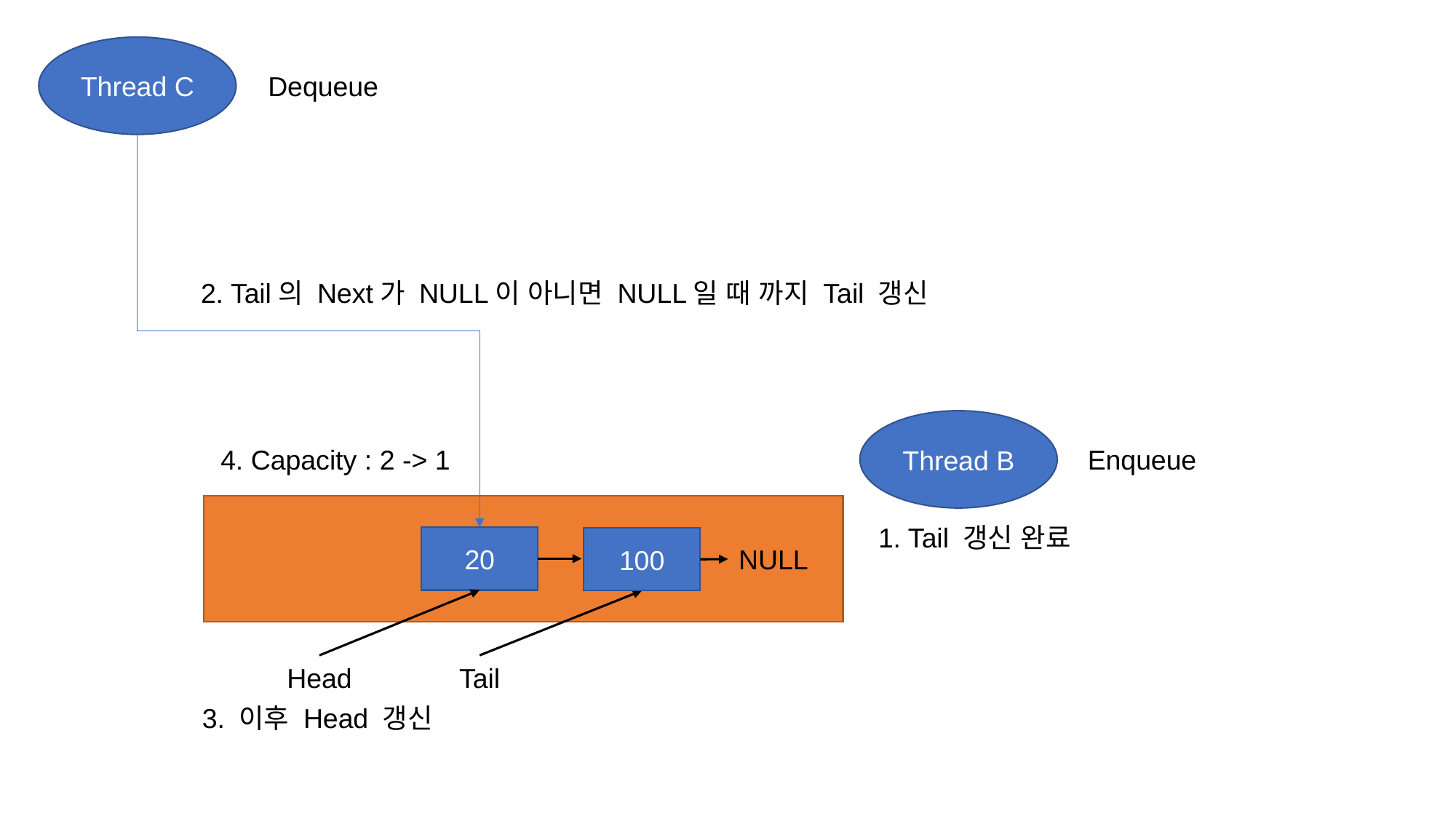

Thread C
Dequeue
2. Tail의 Next가 NULL이 아니면 NULL일 때 까지 Tail 갱신
Thread B
Enqueue
4. Capacity : 2 -> 1

20
Head
Tail
1. Tail 갱신 완료
100
NULL
3. 이후 Head 갱신